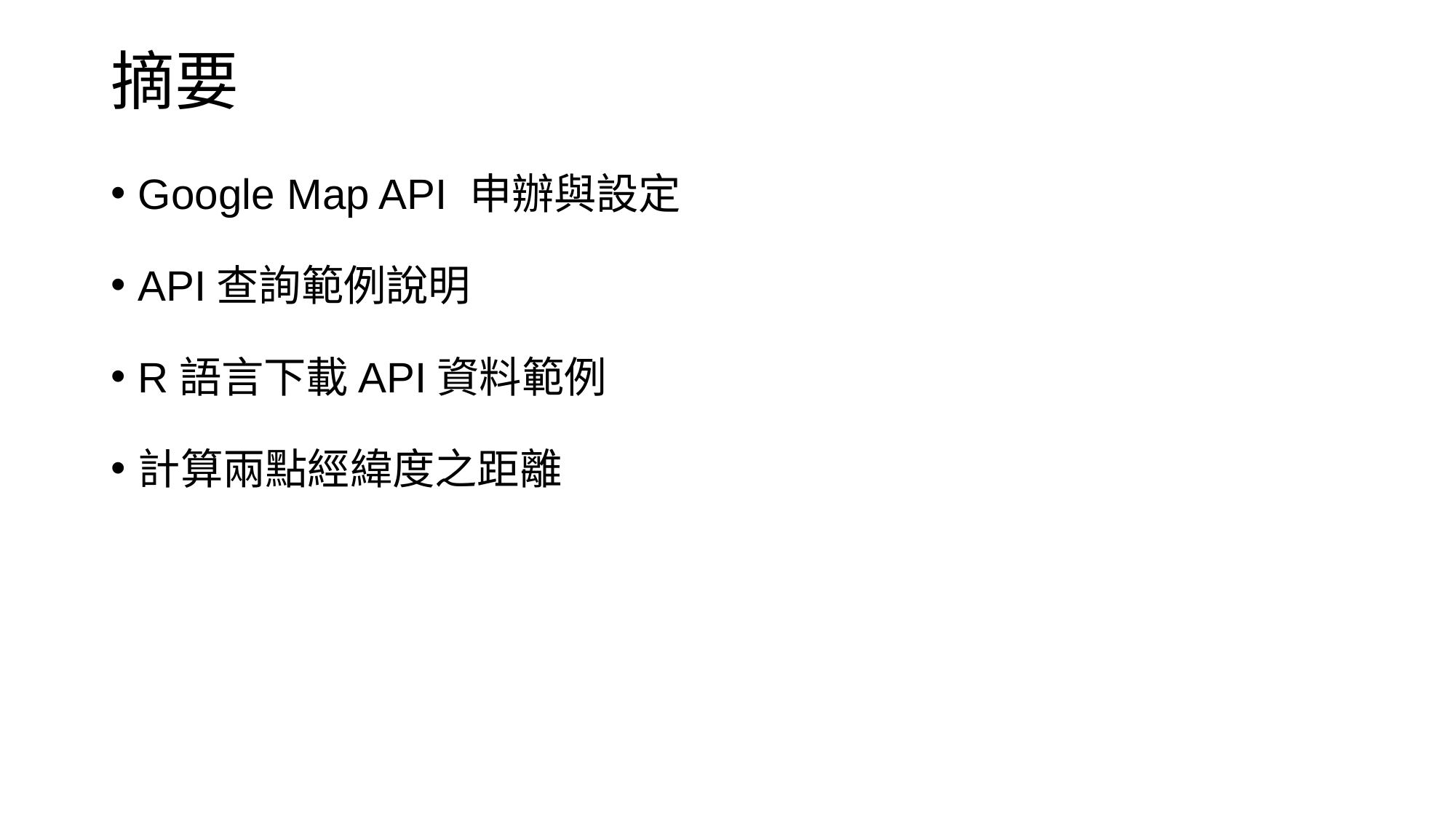

# 摘要
Google Map API 申辦與設定
API查詢範例說明
R語言下載API資料範例
計算兩點經緯度之距離